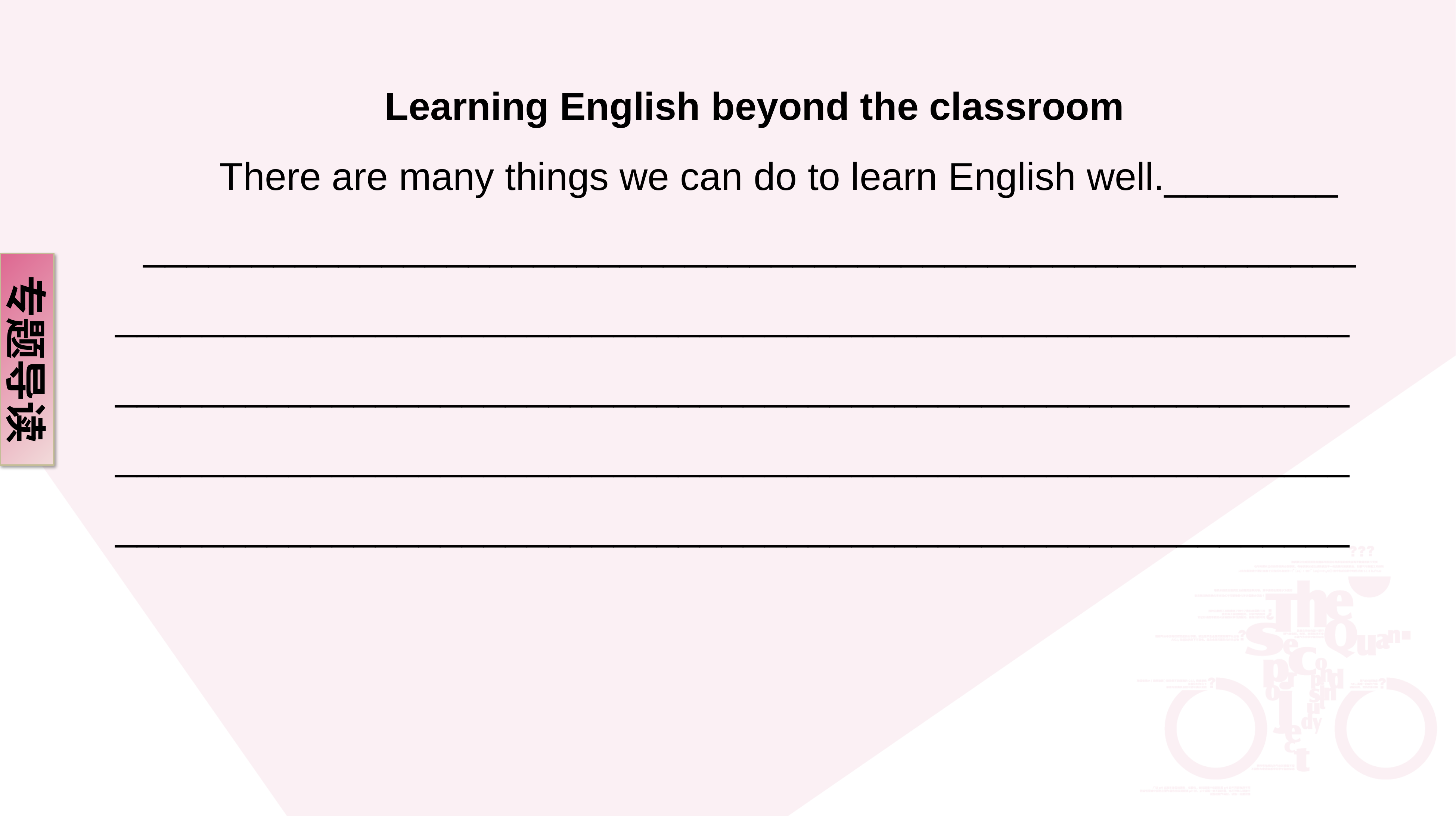

Learning English beyond the classroom
       There are many things we can do to learn English well.________
____________________________________________________________________________________________________________________________________________________________________________________________________________________________________________________________________________________________
专题导读